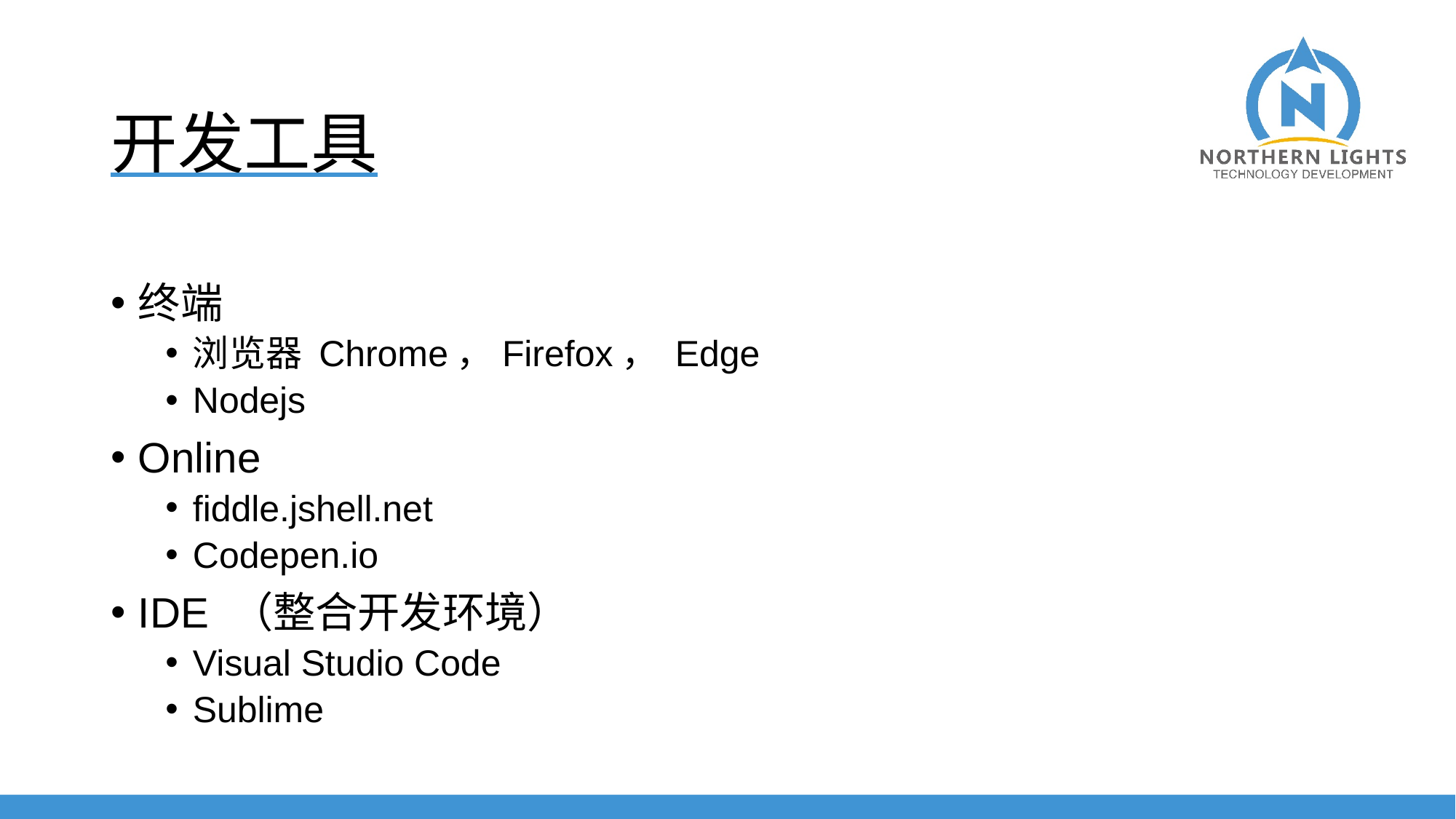

# 开发工具
终端
浏览器 Chrome，Firefox， Edge
Nodejs
Online
fiddle.jshell.net
Codepen.io
IDE （整合开发环境）
Visual Studio Code
Sublime